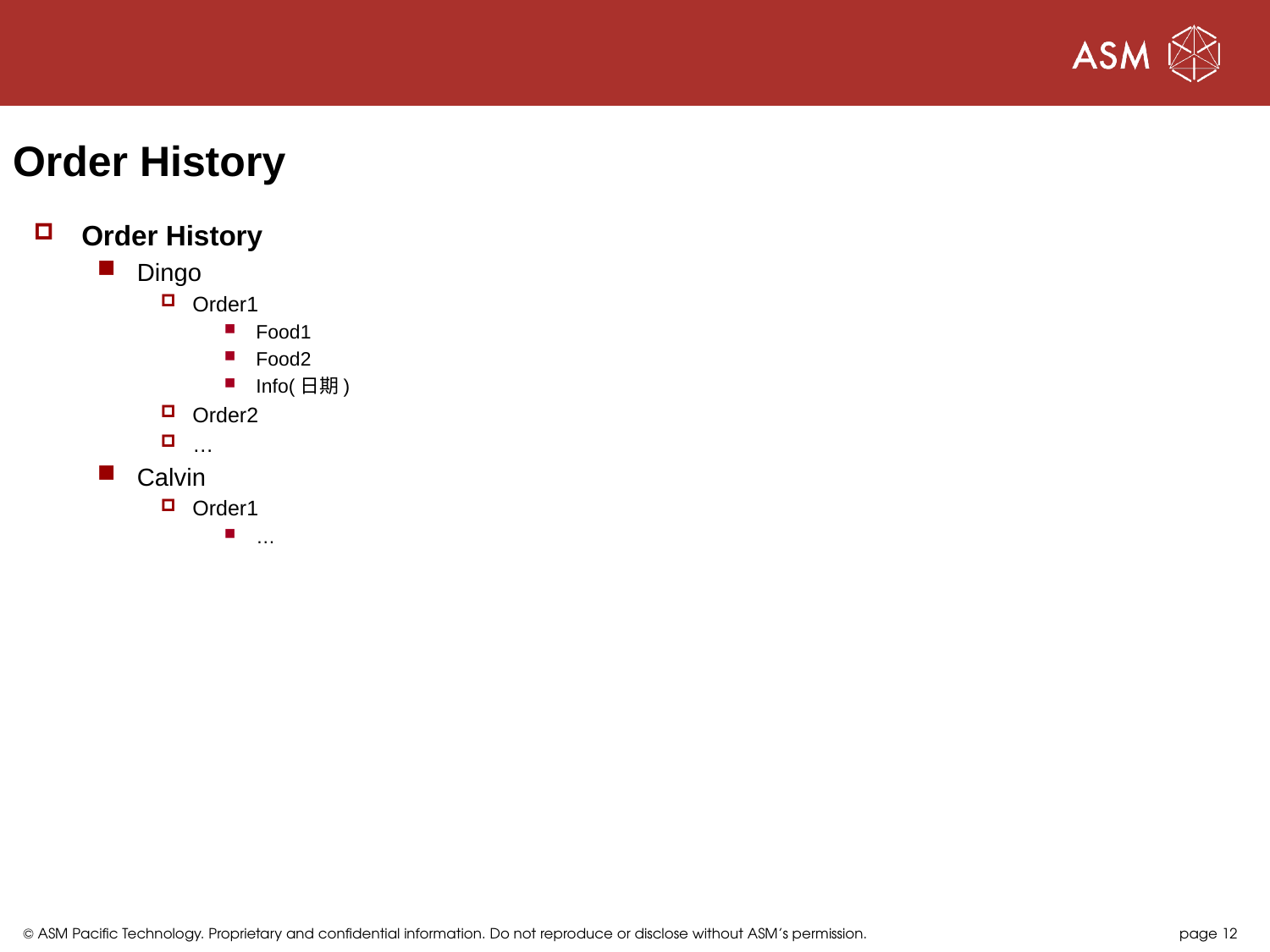

# Order History
Order History
Dingo
Order1
Food1
Food2
Info(日期)
Order2
…
Calvin
Order1
…